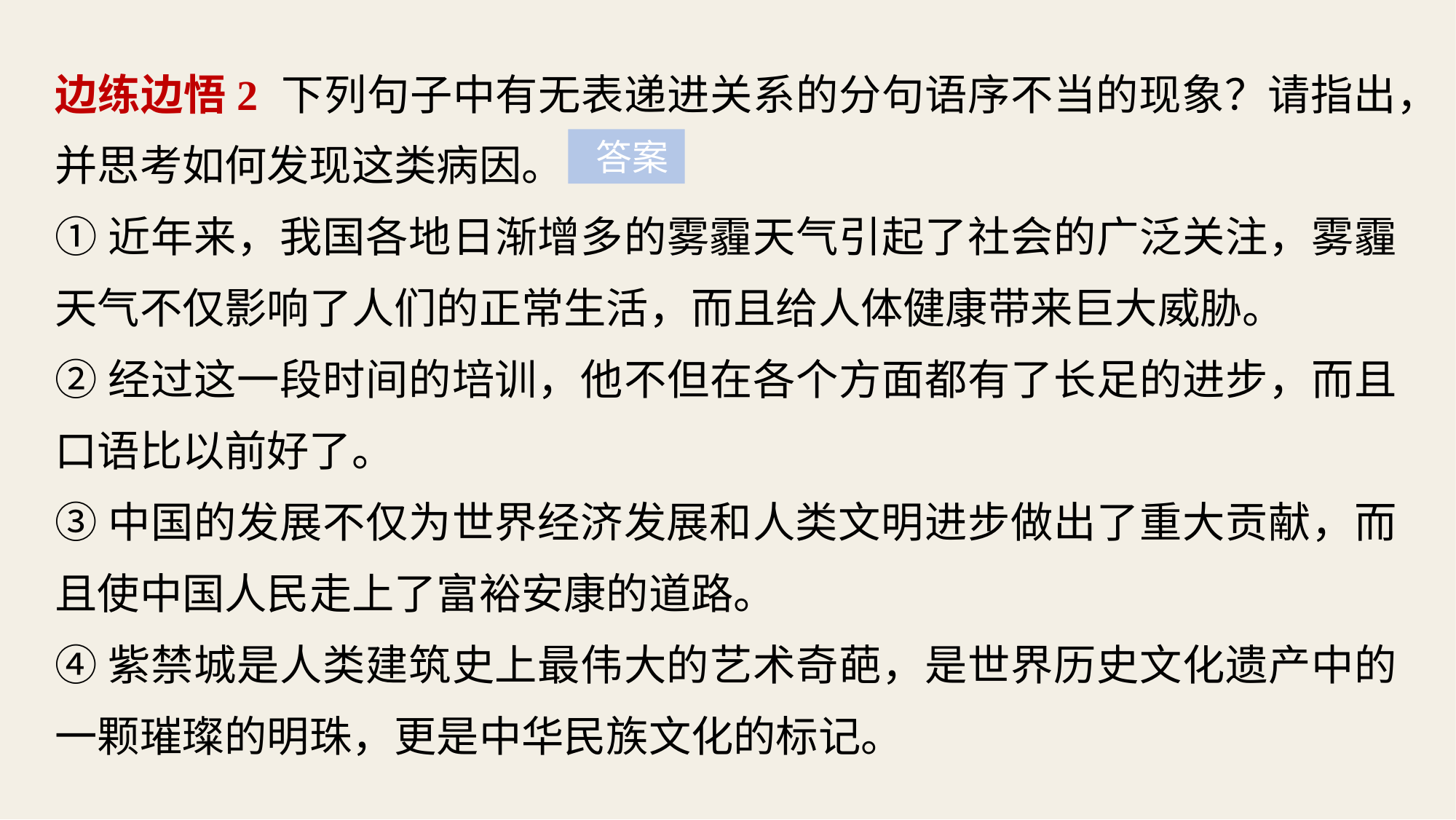

边练边悟2 下列句子中有无表递进关系的分句语序不当的现象？请指出，并思考如何发现这类病因。
①近年来，我国各地日渐增多的雾霾天气引起了社会的广泛关注，雾霾天气不仅影响了人们的正常生活，而且给人体健康带来巨大威胁。
②经过这一段时间的培训，他不但在各个方面都有了长足的进步，而且口语比以前好了。
③中国的发展不仅为世界经济发展和人类文明进步做出了重大贡献，而且使中国人民走上了富裕安康的道路。
④紫禁城是人类建筑史上最伟大的艺术奇葩，是世界历史文化遗产中的一颗璀璨的明珠，更是中华民族文化的标记。
 答案